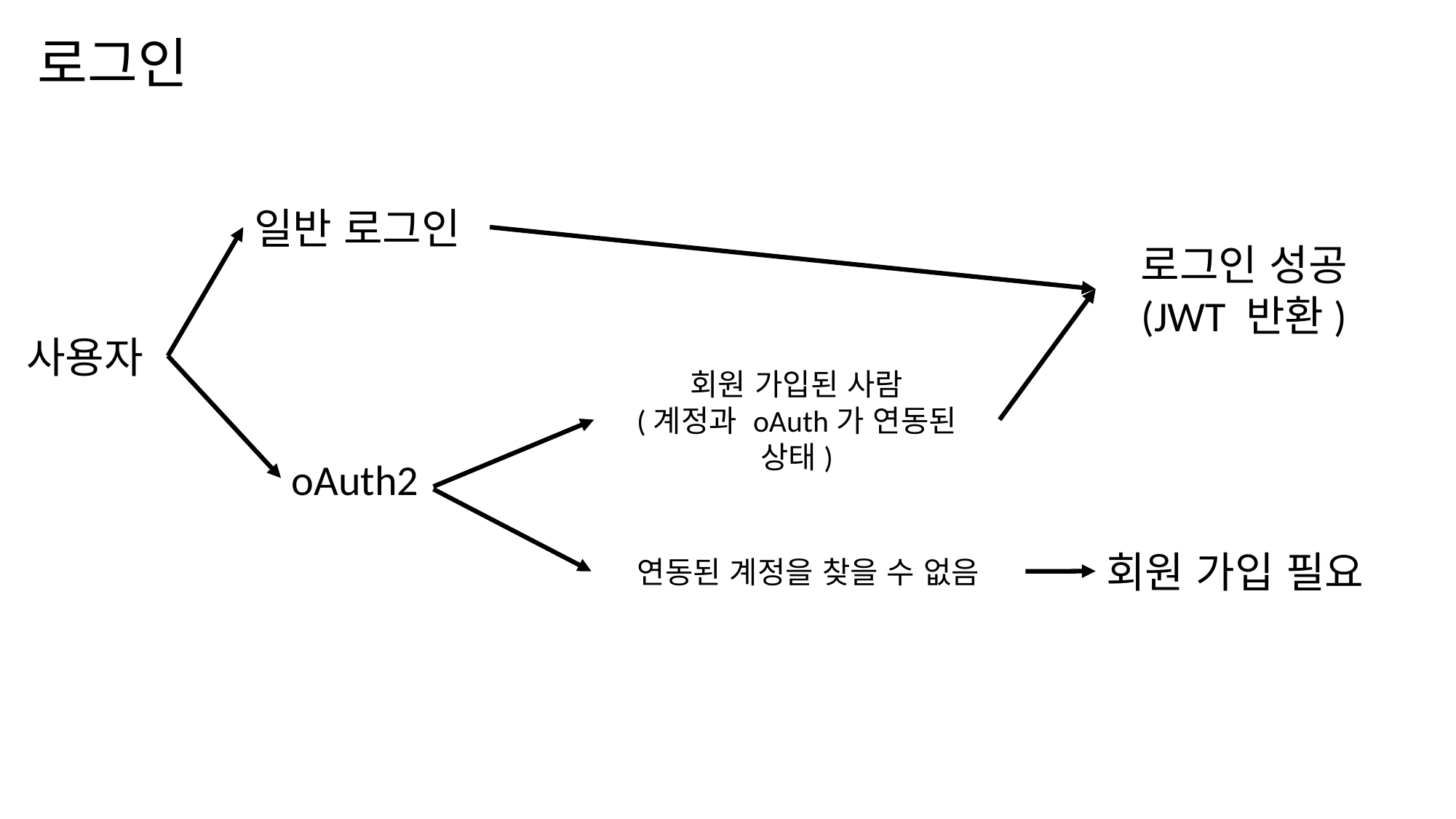

로그인
일반 로그인
로그인 성공
(JWT 반환)
사용자
회원 가입된 사람
(계정과 oAuth가 연동된 상태)
oAuth2
회원 가입 필요
연동된 계정을 찾을 수 없음